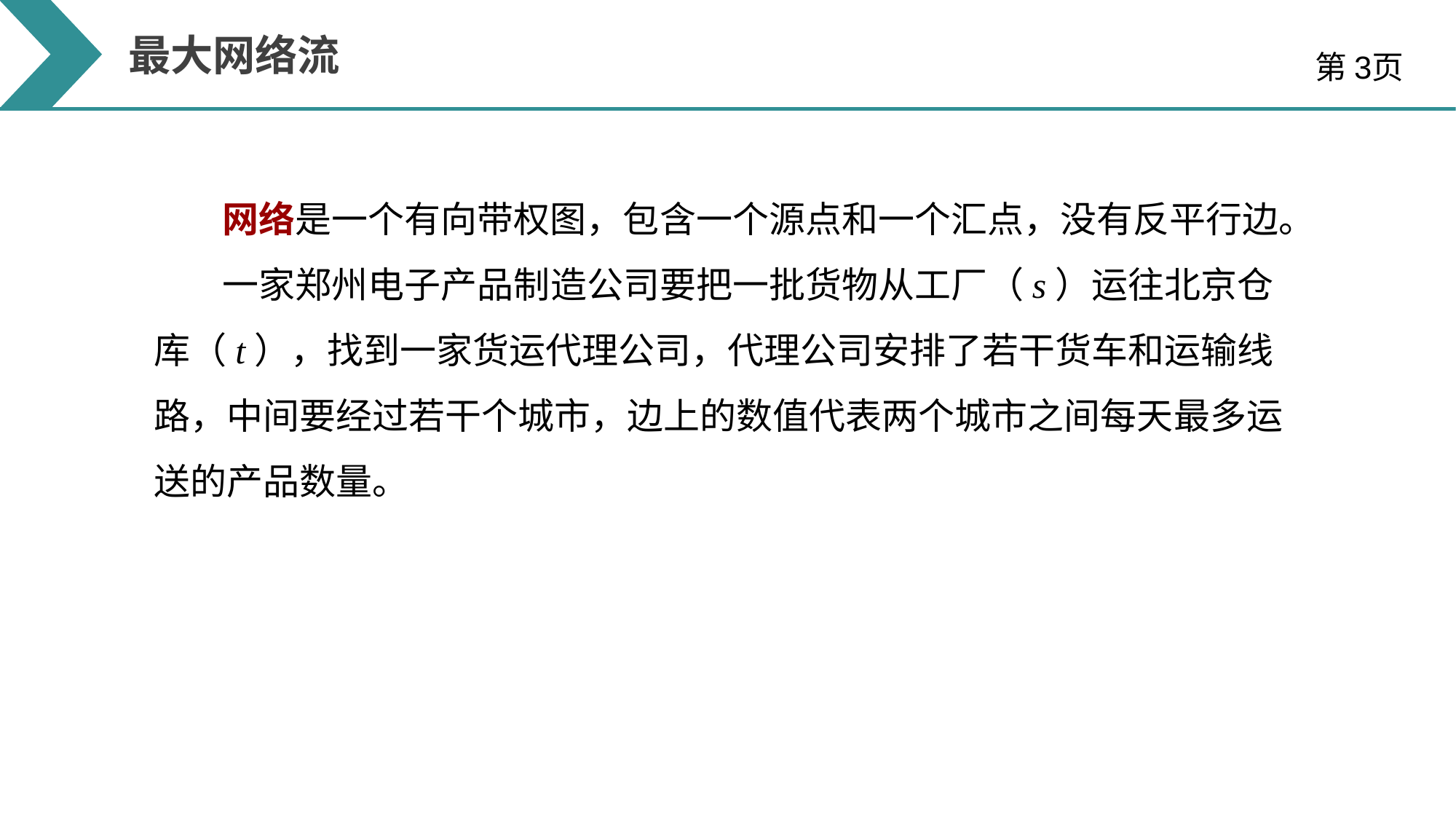

最大网络流
第3页
网络是一个有向带权图，包含一个源点和一个汇点，没有反平行边。
一家郑州电子产品制造公司要把一批货物从工厂（s）运往北京仓库（t），找到一家货运代理公司，代理公司安排了若干货车和运输线路，中间要经过若干个城市，边上的数值代表两个城市之间每天最多运送的产品数量。